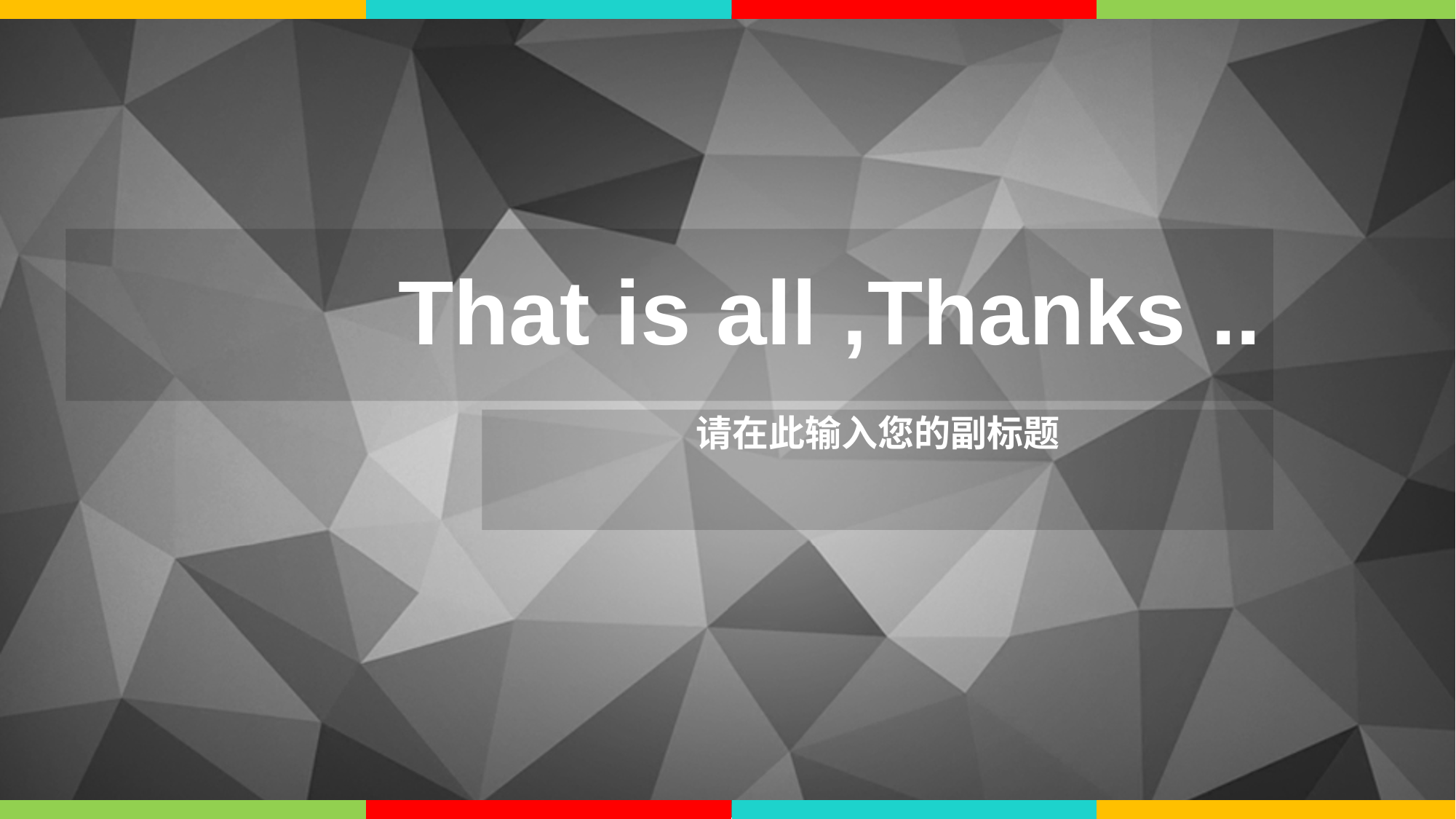

# That is all ,Thanks ..
请在此输入您的副标题